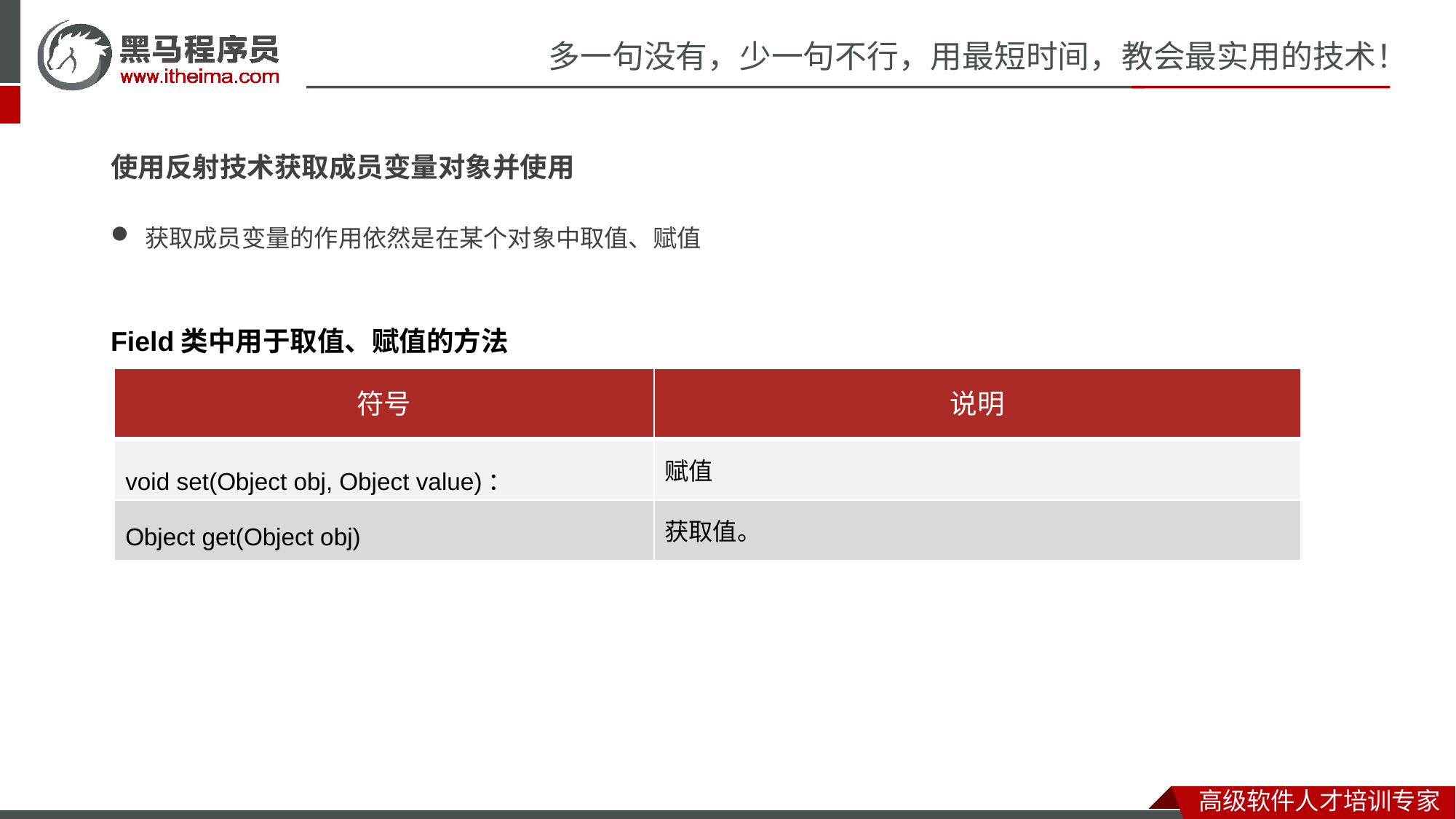

使用反射技术获取成员变量对象并使用
获取成员变量的作用依然是在某个对象中取值、赋值
Field类中用于取值、赋值的方法
| 符号 | 说明 |
| --- | --- |
| void set​(Object obj, Object value)： | 赋值 |
| Object get​(Object obj) | 获取值。 |